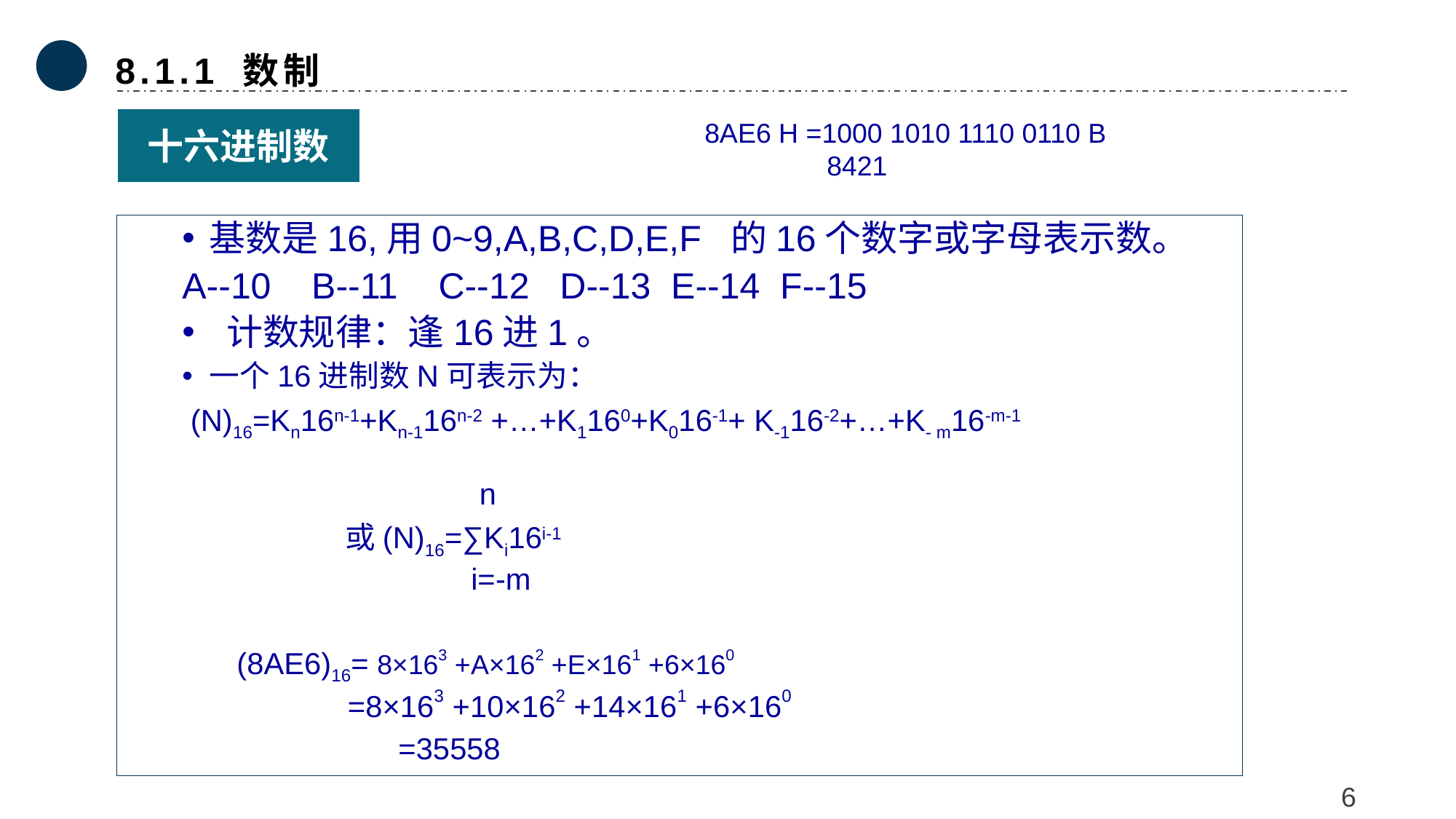

8.1.1 数制

十六进制数
8AE6 H =1000 1010 1110 0110 B
                8421
基数是16,用0~9,A,B,C,D,E,F  的16个数字或字母表示数。
A--10    B--11    C--12   D--13  E--14  F--15
 计数规律：逢16进1。
一个16进制数N可表示为：
 (N)16=Kn16n-1+Kn-116n-2 +…+K1160+K016-1+ K-116-2+…+K- m16-m-1
                             n
               或(N)16=∑Ki16i-1
                            i=-m

(8AE6)16= 8×163 +A×162 +E×161 +6×160
                         =8×163 +10×162 +14×161 +6×160
       	   =35558